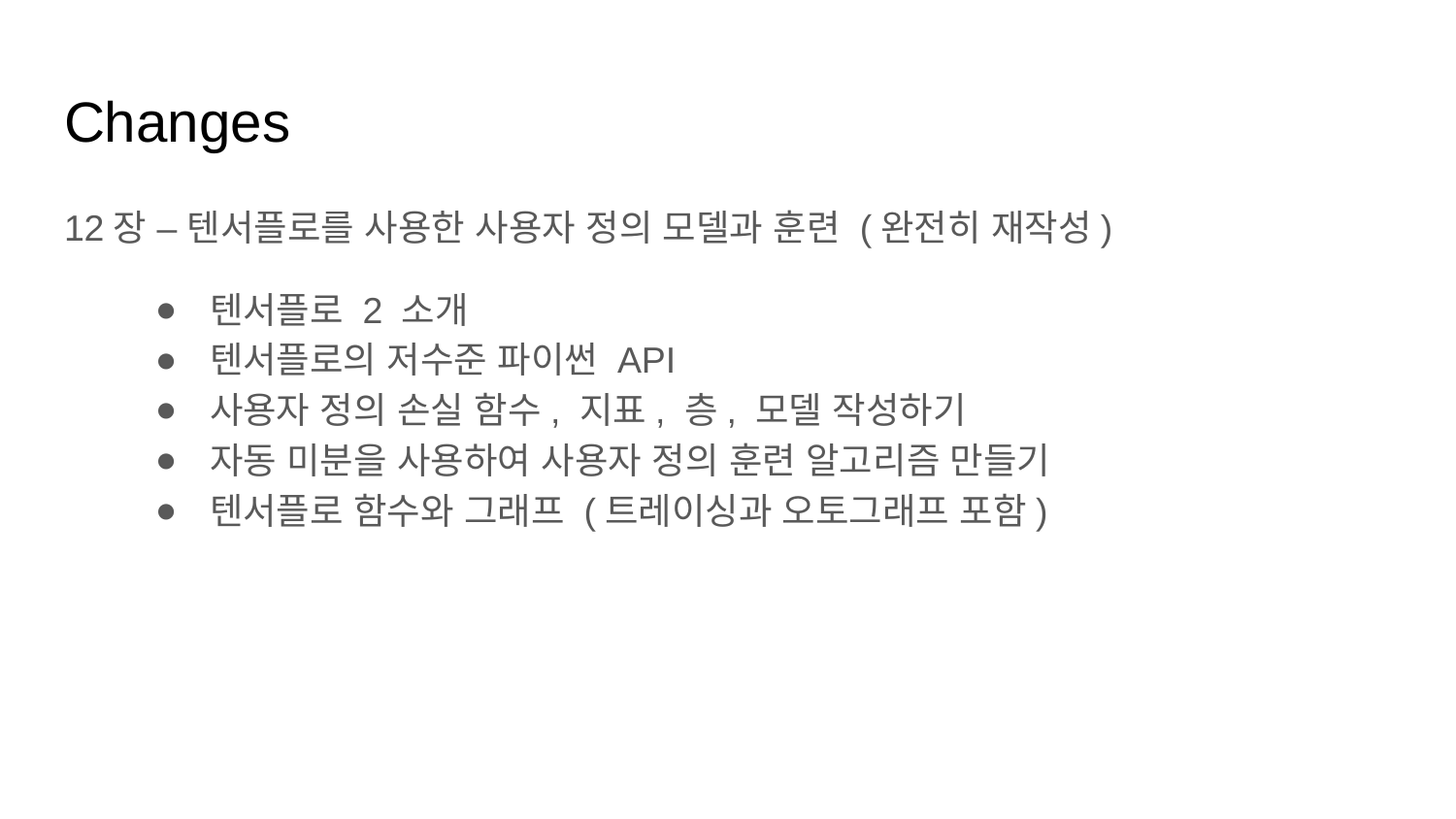

# Changes
12장 – 텐서플로를 사용한 사용자 정의 모델과 훈련 (완전히 재작성)
텐서플로 2 소개
텐서플로의 저수준 파이썬 API
사용자 정의 손실 함수, 지표, 층, 모델 작성하기
자동 미분을 사용하여 사용자 정의 훈련 알고리즘 만들기
텐서플로 함수와 그래프 (트레이싱과 오토그래프 포함)